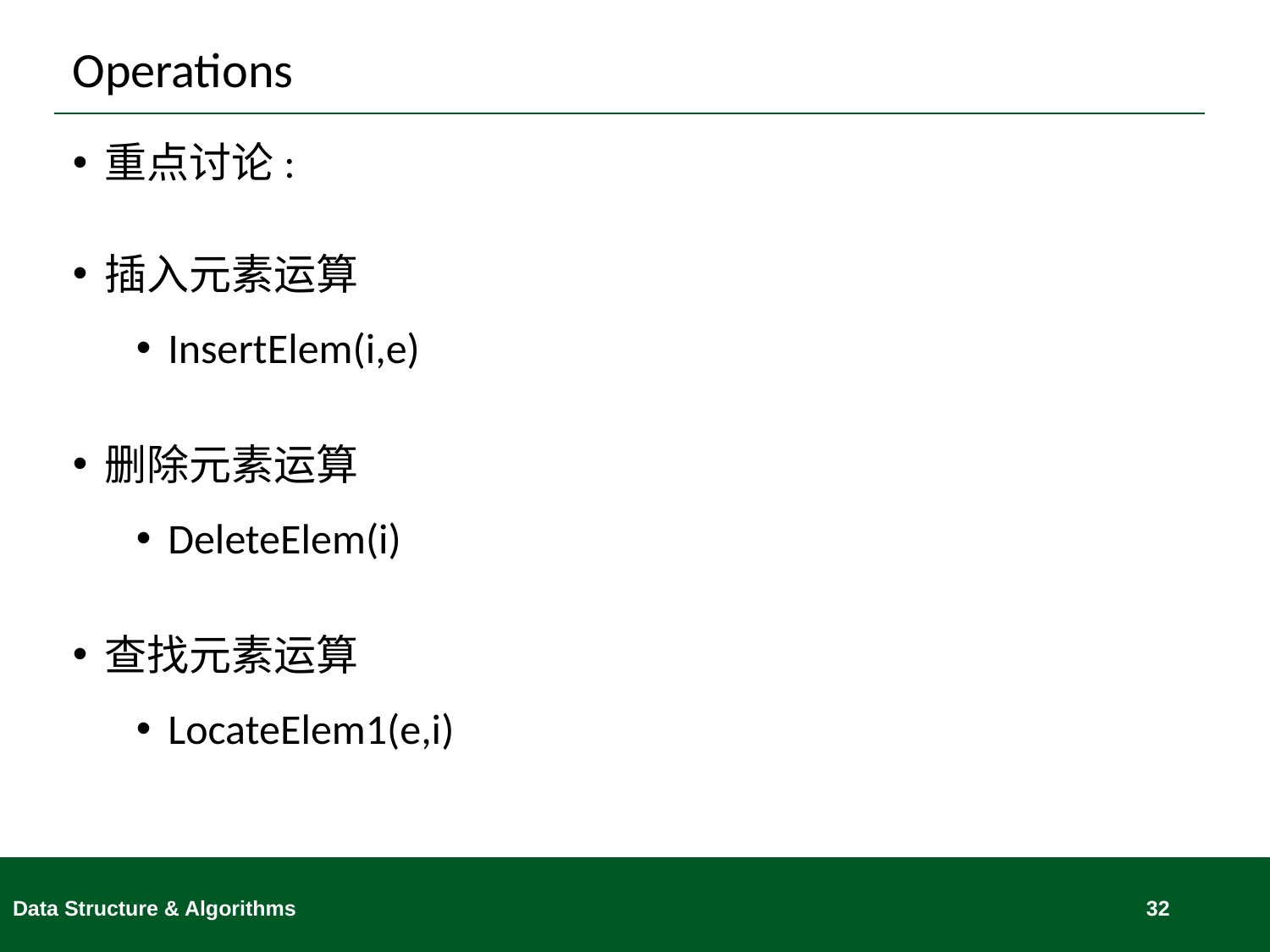

# Operations
重点讨论:

插入元素运算
InsertElem(i,e)

删除元素运算
DeleteElem(i)

查找元素运算
LocateElem1(e,i)

Data Structure & Algorithms
32